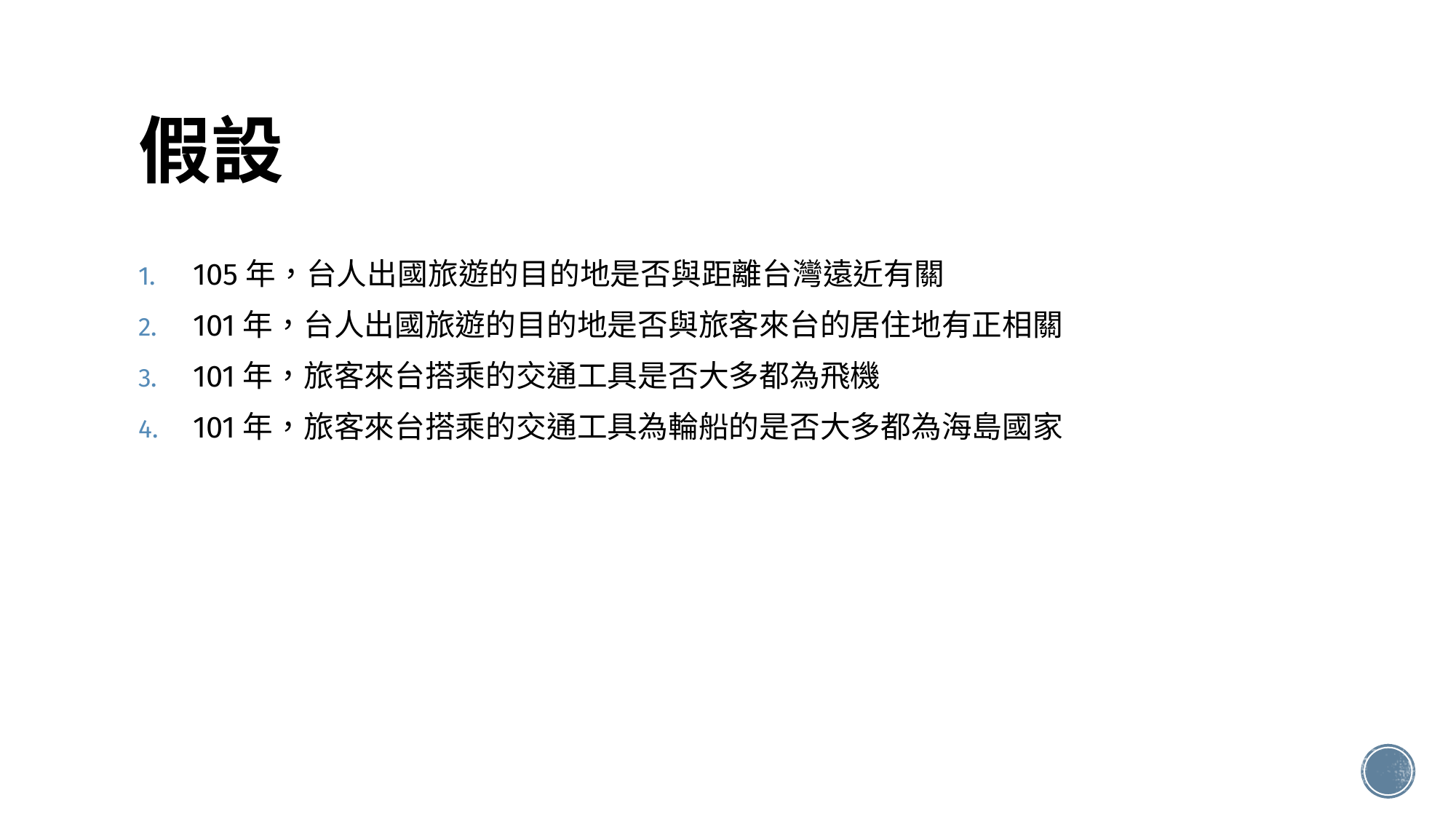

# 假設
105年，台人出國旅遊的目的地是否與距離台灣遠近有關
101年，台人出國旅遊的目的地是否與旅客來台的居住地有正相關
101年，旅客來台搭乘的交通工具是否大多都為飛機
101年，旅客來台搭乘的交通工具為輪船的是否大多都為海島國家